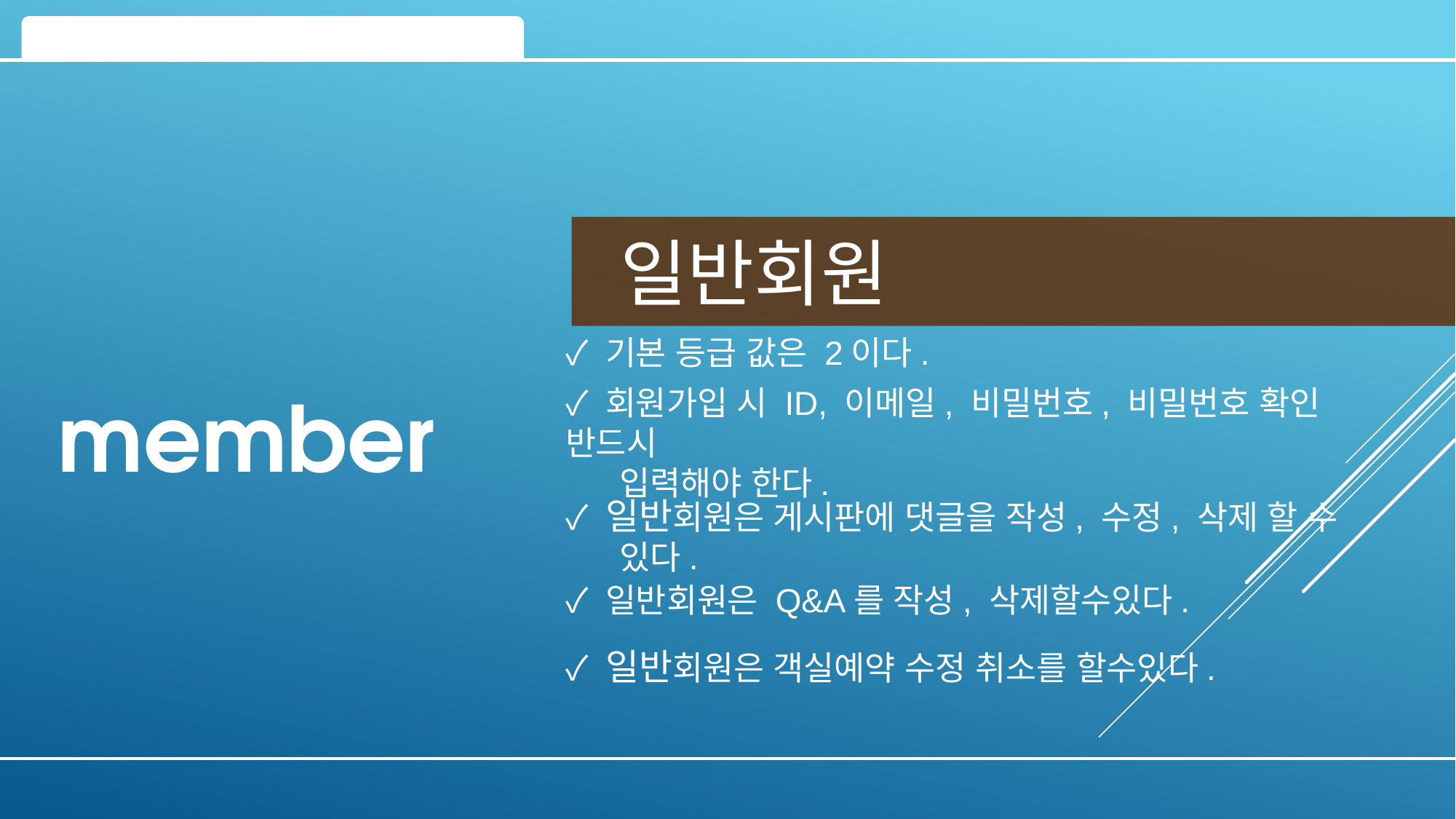

요구사항분석
 일반회원
✓ 기본 등급 값은 2이다.
member
✓ 회원가입 시 ID, 이메일, 비밀번호, 비밀번호 확인 반드시
     입력해야 한다.
✓ 일반회원은 게시판에 댓글을 작성, 수정, 삭제 할 수
     있다.
✓ 일반회원은 Q&A를 작성, 삭제할수있다.
✓ 일반회원은 객실예약 수정 취소를 할수있다.